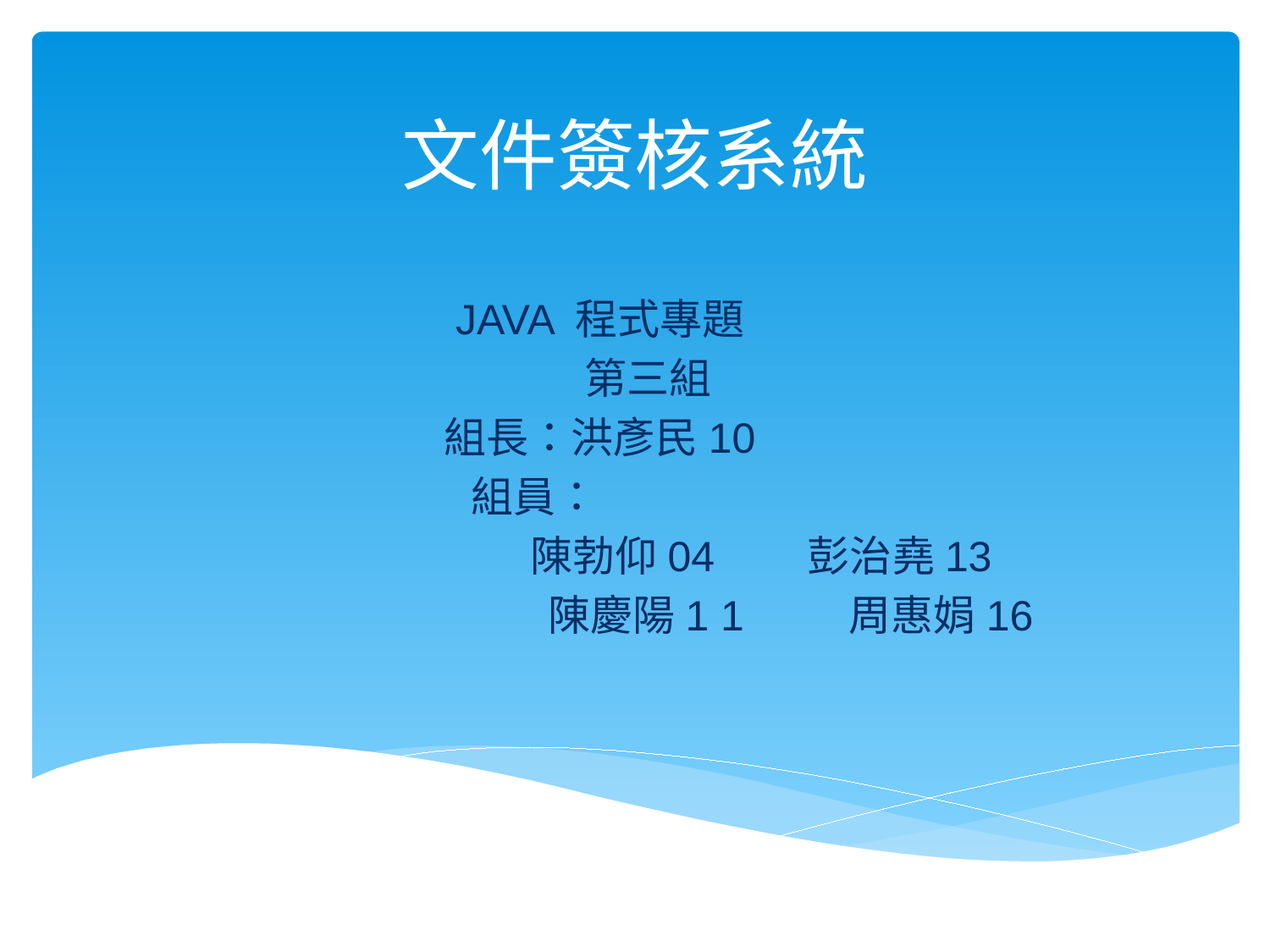

# 文件簽核系統
JAVA 程式專題
         第三組
組長：洪彥民10
                                   組員：
                                       陳勃仰04       彭治堯13
                                       陳慶陽1 1        周惠娟16